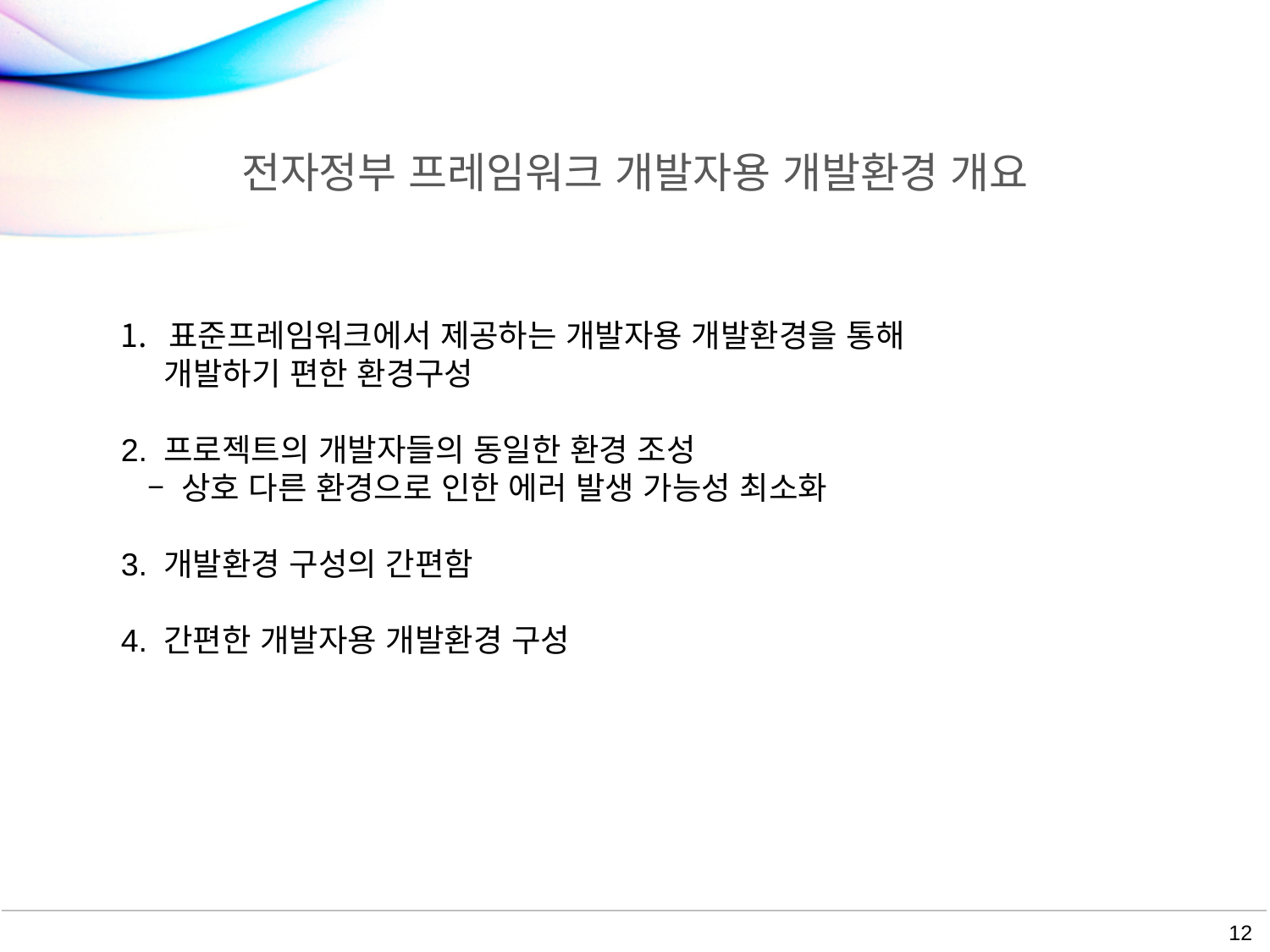

# 전자정부 프레임워크 개발자용 개발환경 개요
표준프레임워크에서 제공하는 개발자용 개발환경을 통해
    개발하기 편한 환경구성

2. 프로젝트의 개발자들의 동일한 환경 조성
   – 상호 다른 환경으로 인한 에러 발생 가능성 최소화

3. 개발환경 구성의 간편함

4. 간편한 개발자용 개발환경 구성
12